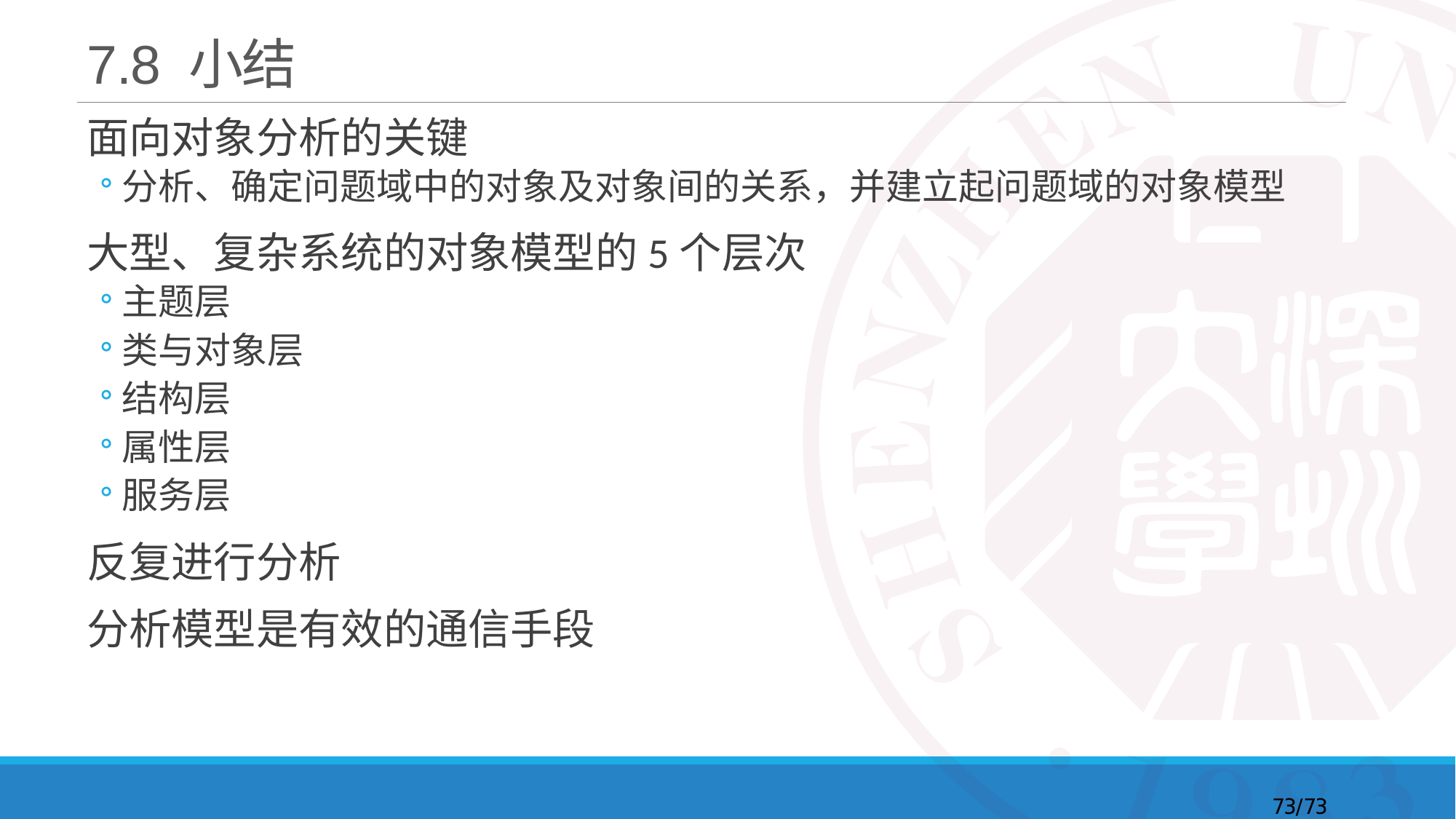

# 7.8 小结
面向对象分析的关键
分析、确定问题域中的对象及对象间的关系，并建立起问题域的对象模型
大型、复杂系统的对象模型的5个层次
主题层
类与对象层
结构层
属性层
服务层
反复进行分析
分析模型是有效的通信手段

73/73